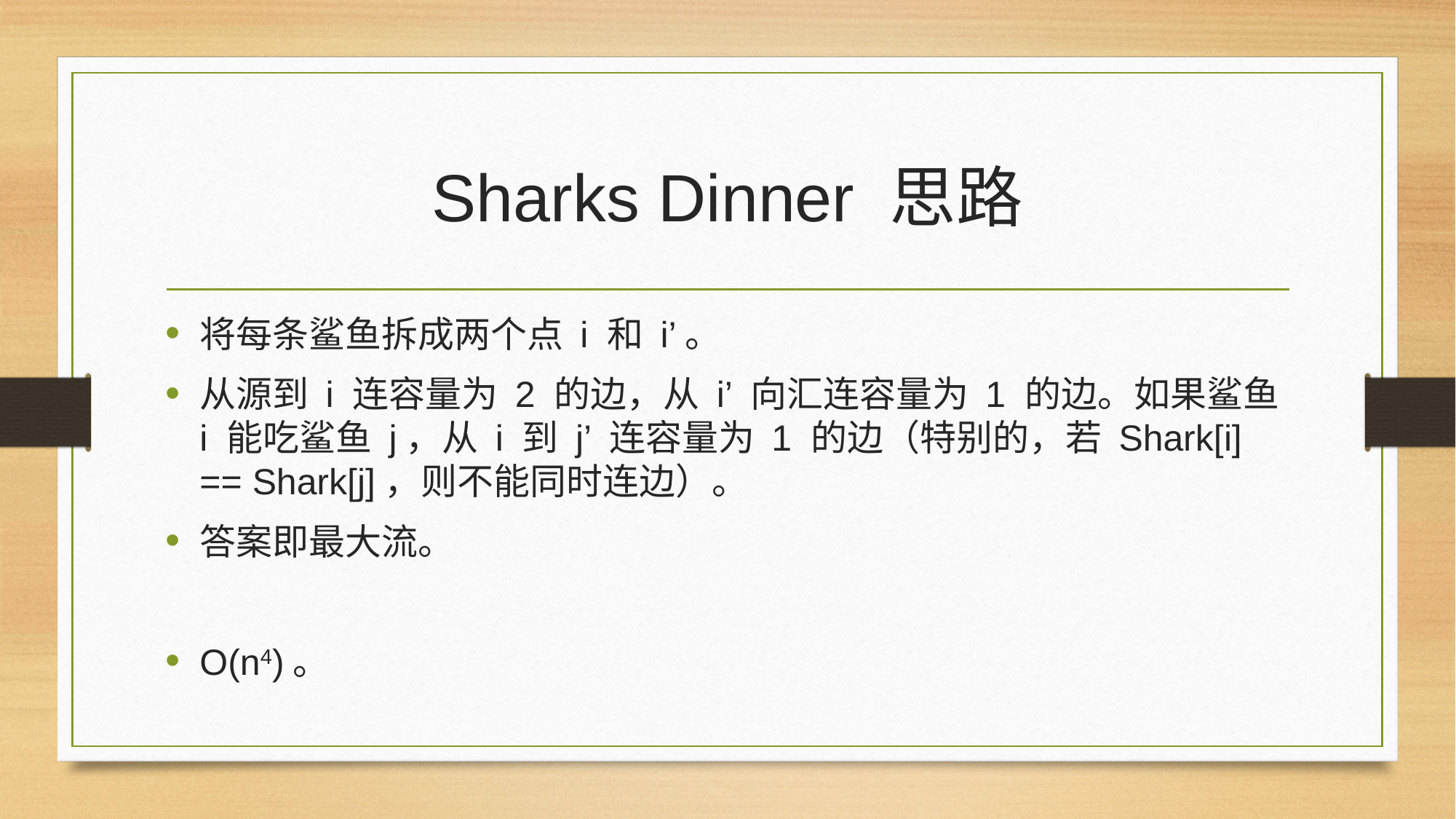

# Sharks Dinner 思路
将每条鲨鱼拆成两个点 i 和 i’。
从源到 i 连容量为 2 的边，从 i’ 向汇连容量为 1 的边。如果鲨鱼 i 能吃鲨鱼 j，从 i 到 j’ 连容量为 1 的边（特别的，若 Shark[i] == Shark[j]，则不能同时连边）。
答案即最大流。

O(n4)。